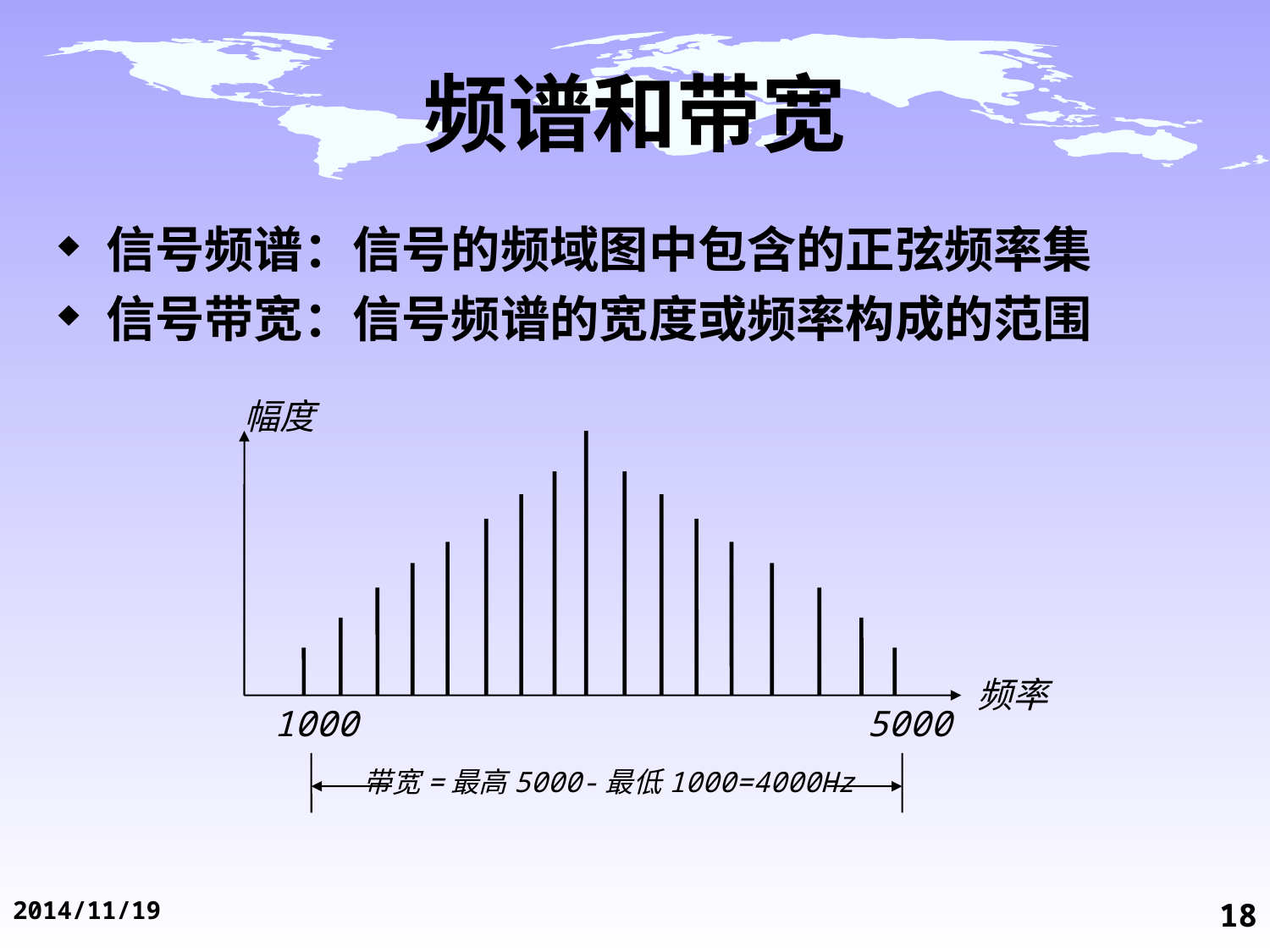

# 频谱和带宽
信号频谱：信号的频域图中包含的正弦频率集
信号带宽：信号频谱的宽度或频率构成的范围
幅度

频率

1000
5000

带宽=最高5000-最低1000=4000Hz

2014/11/19
18